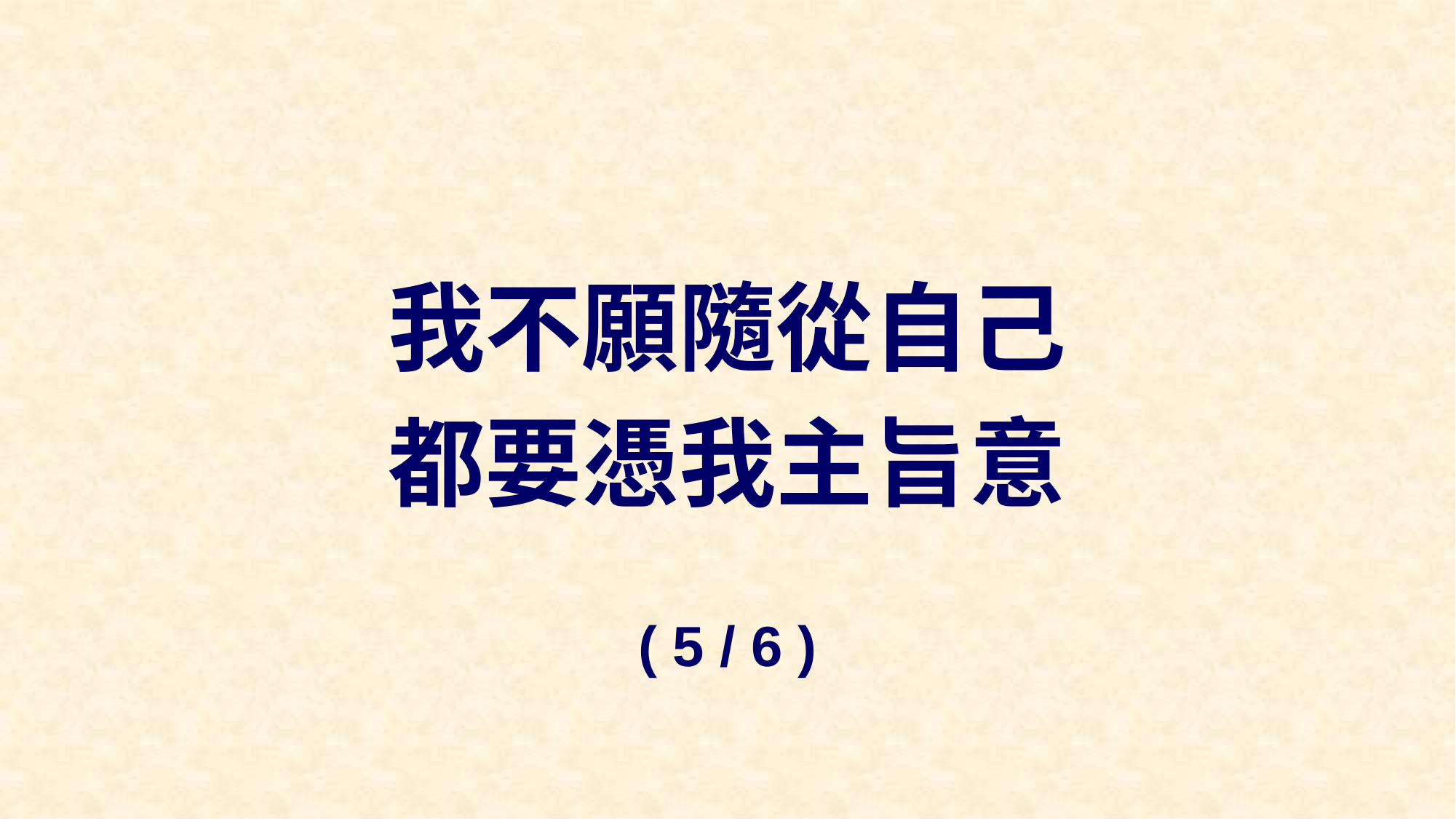

我不願隨從自己
都要憑我主旨意
( 5 / 6 )